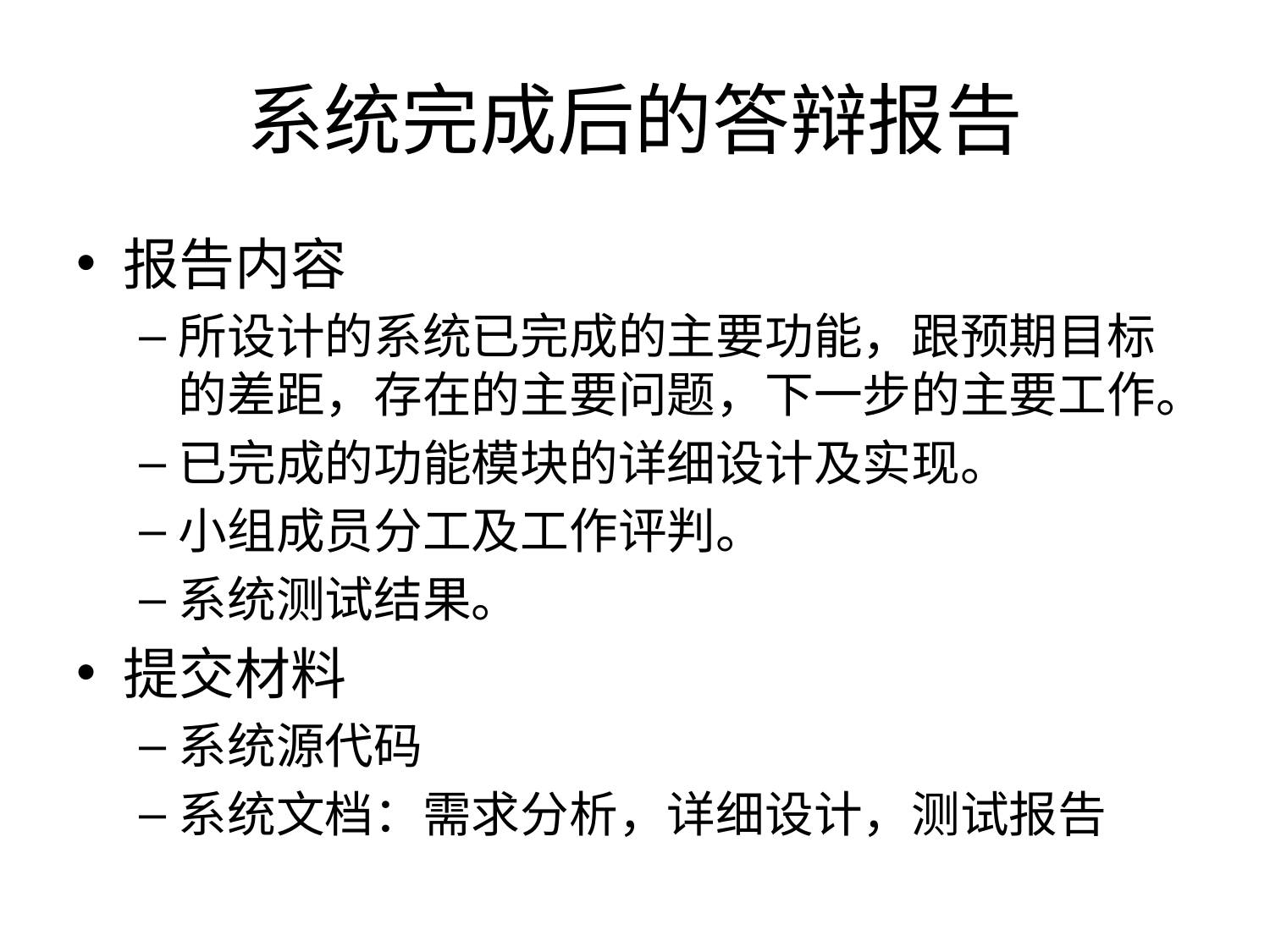

# 系统完成后的答辩报告
报告内容
所设计的系统已完成的主要功能，跟预期目标的差距，存在的主要问题，下一步的主要工作。
已完成的功能模块的详细设计及实现。
小组成员分工及工作评判。
系统测试结果。
提交材料
系统源代码
系统文档：需求分析，详细设计，测试报告